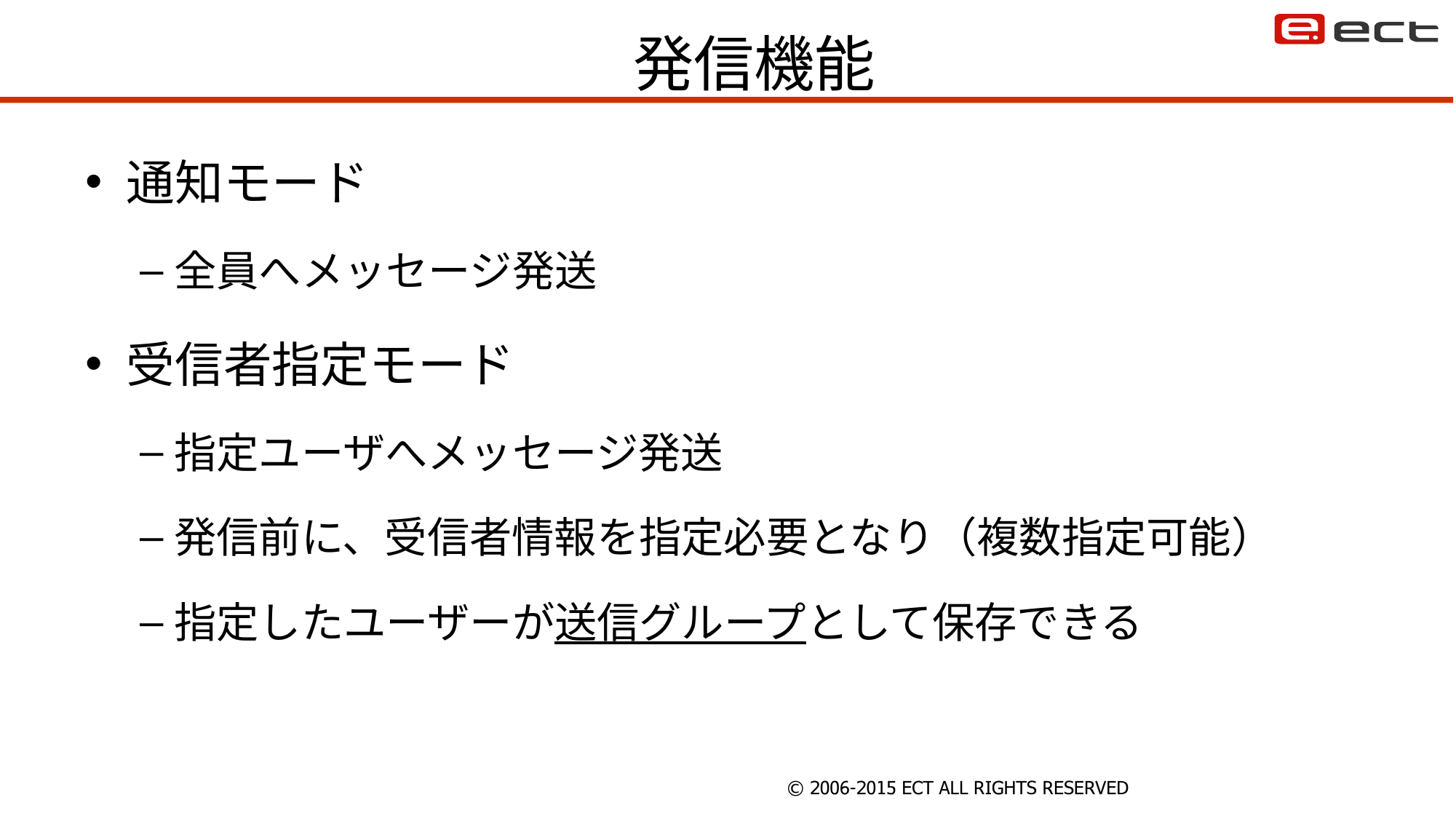

# 発信機能
通知モード
全員へメッセージ発送
受信者指定モード
指定ユーザへメッセージ発送
発信前に、受信者情報を指定必要となり（複数指定可能）
指定したユーザーが送信グループとして保存できる